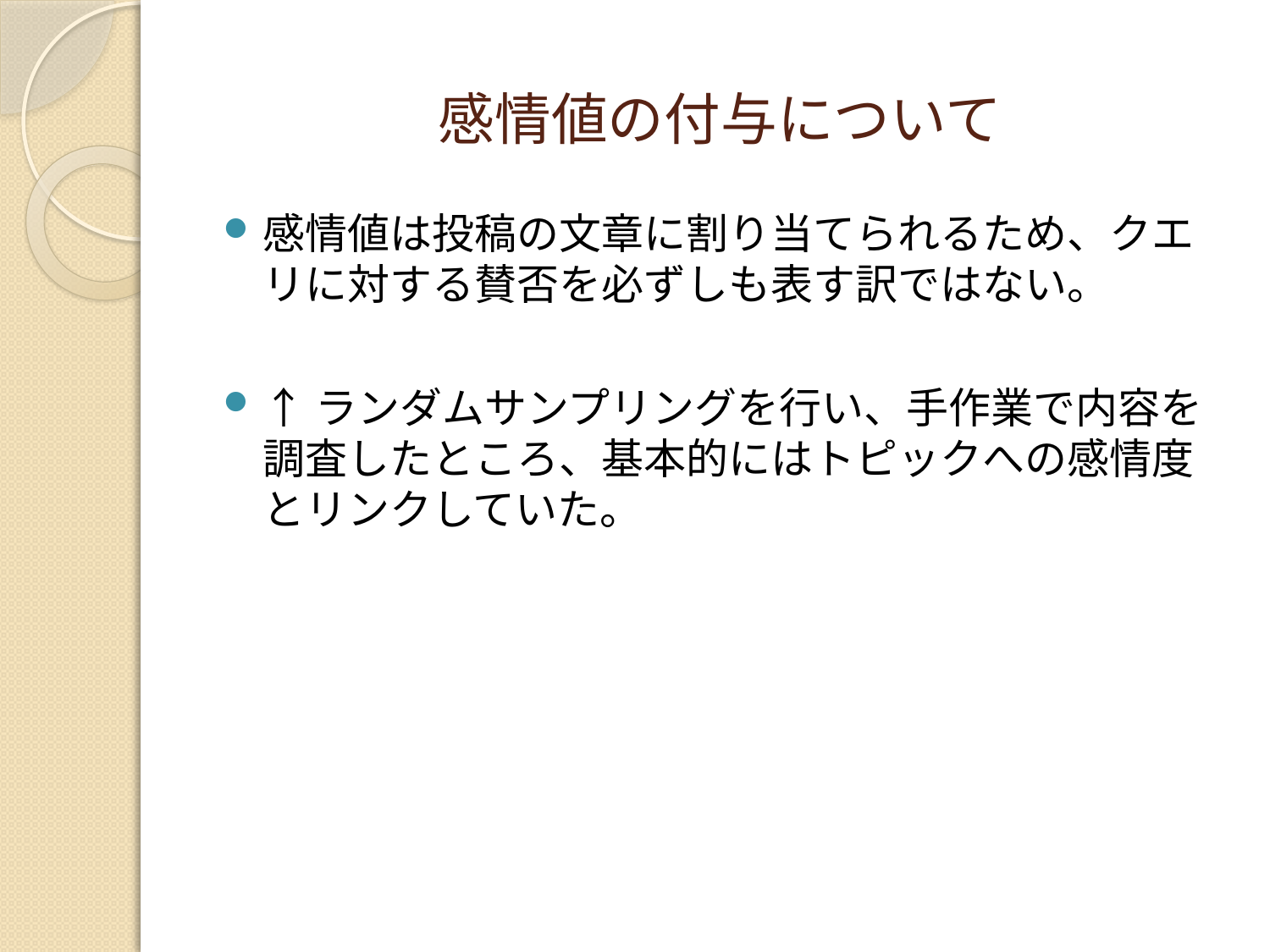

# 感情値の付与について
感情値は投稿の文章に割り当てられるため、クエリに対する賛否を必ずしも表す訳ではない。

↑ランダムサンプリングを行い、手作業で内容を調査したところ、基本的にはトピックへの感情度とリンクしていた。